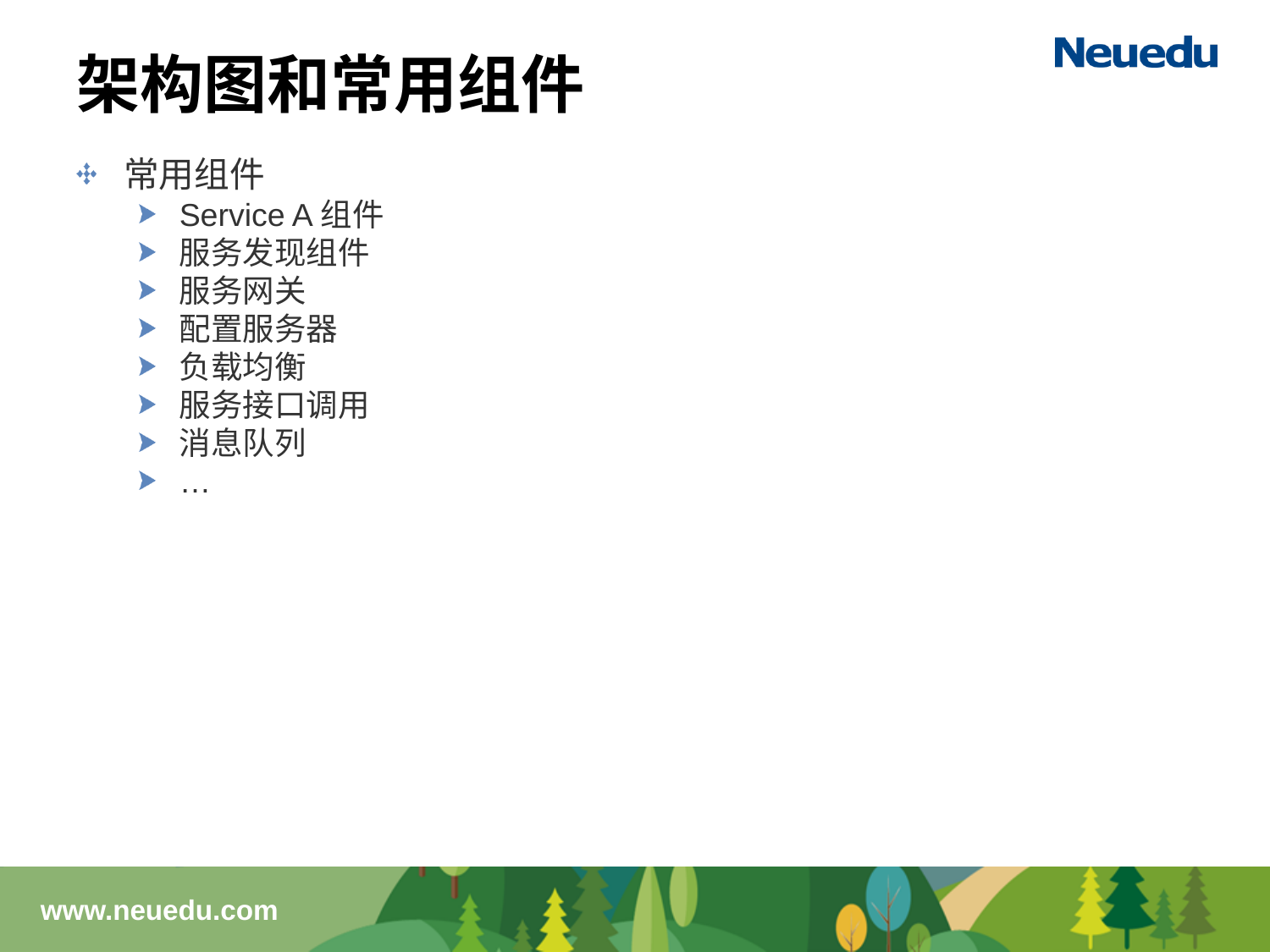

# 架构图和常用组件
常用组件
Service A组件
服务发现组件
服务网关
配置服务器
负载均衡
服务接口调用
消息队列
…